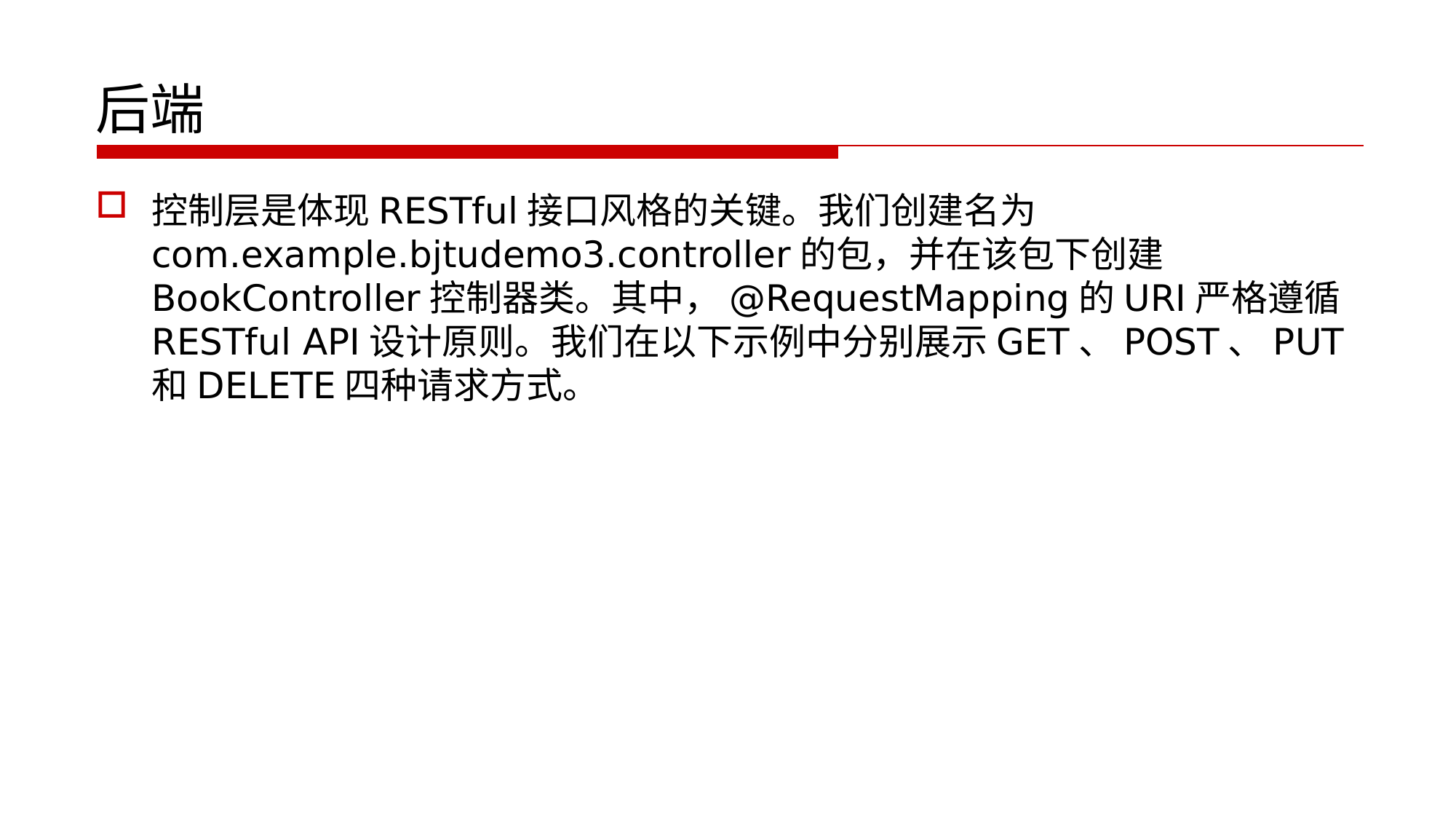

# 后端
控制层是体现RESTful接口风格的关键。我们创建名为com.example.bjtudemo3.controller的包，并在该包下创建BookController控制器类。其中，@RequestMapping的URI严格遵循RESTful API设计原则。我们在以下示例中分别展示GET、POST、PUT和DELETE四种请求方式。